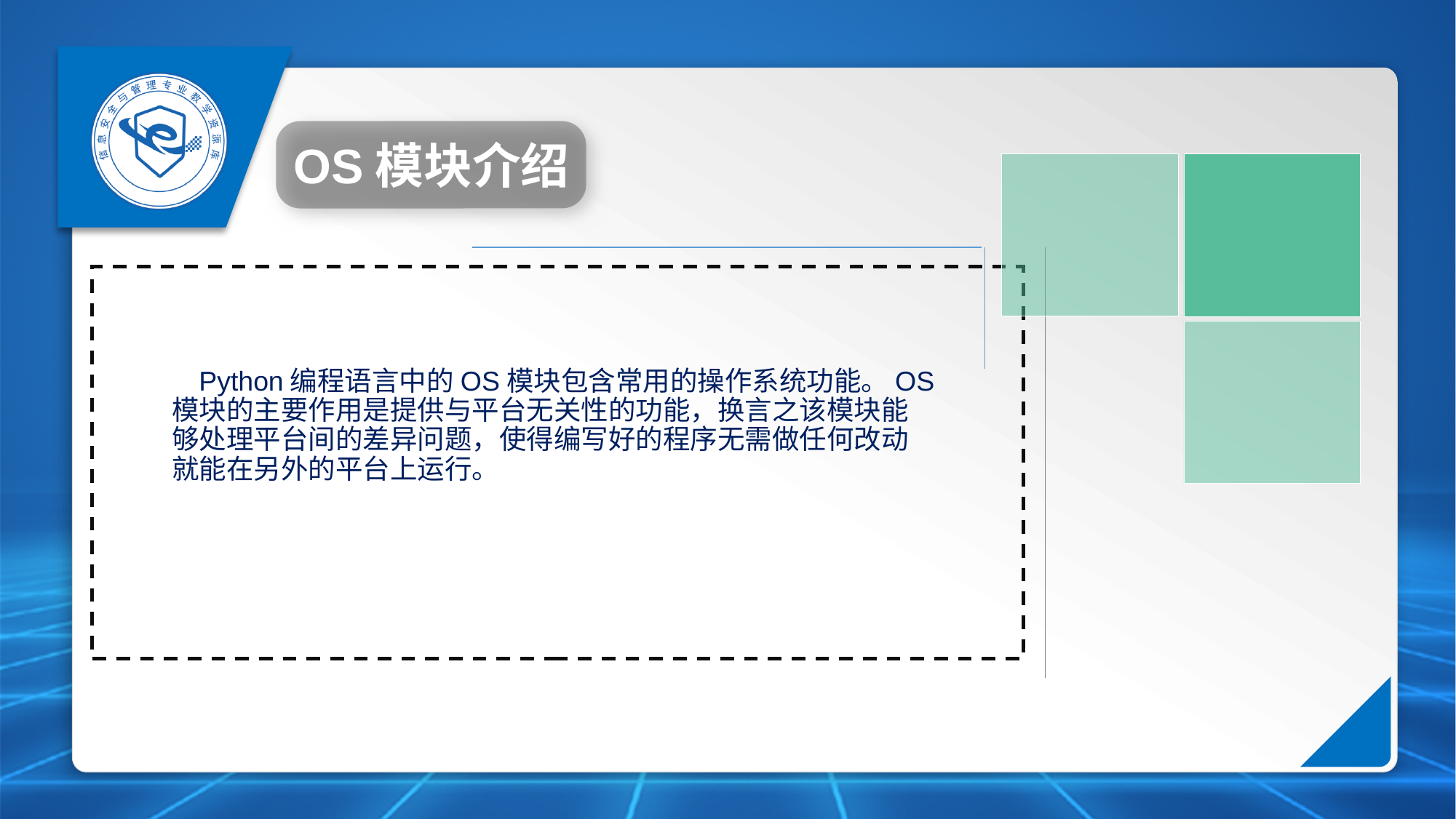

OS模块介绍

Python编程语言中的OS模块包含常用的操作系统功能。OS模块的主要作用是提供与平台无关性的功能，换言之该模块能够处理平台间的差异问题，使得编写好的程序无需做任何改动就能在另外的平台上运行。